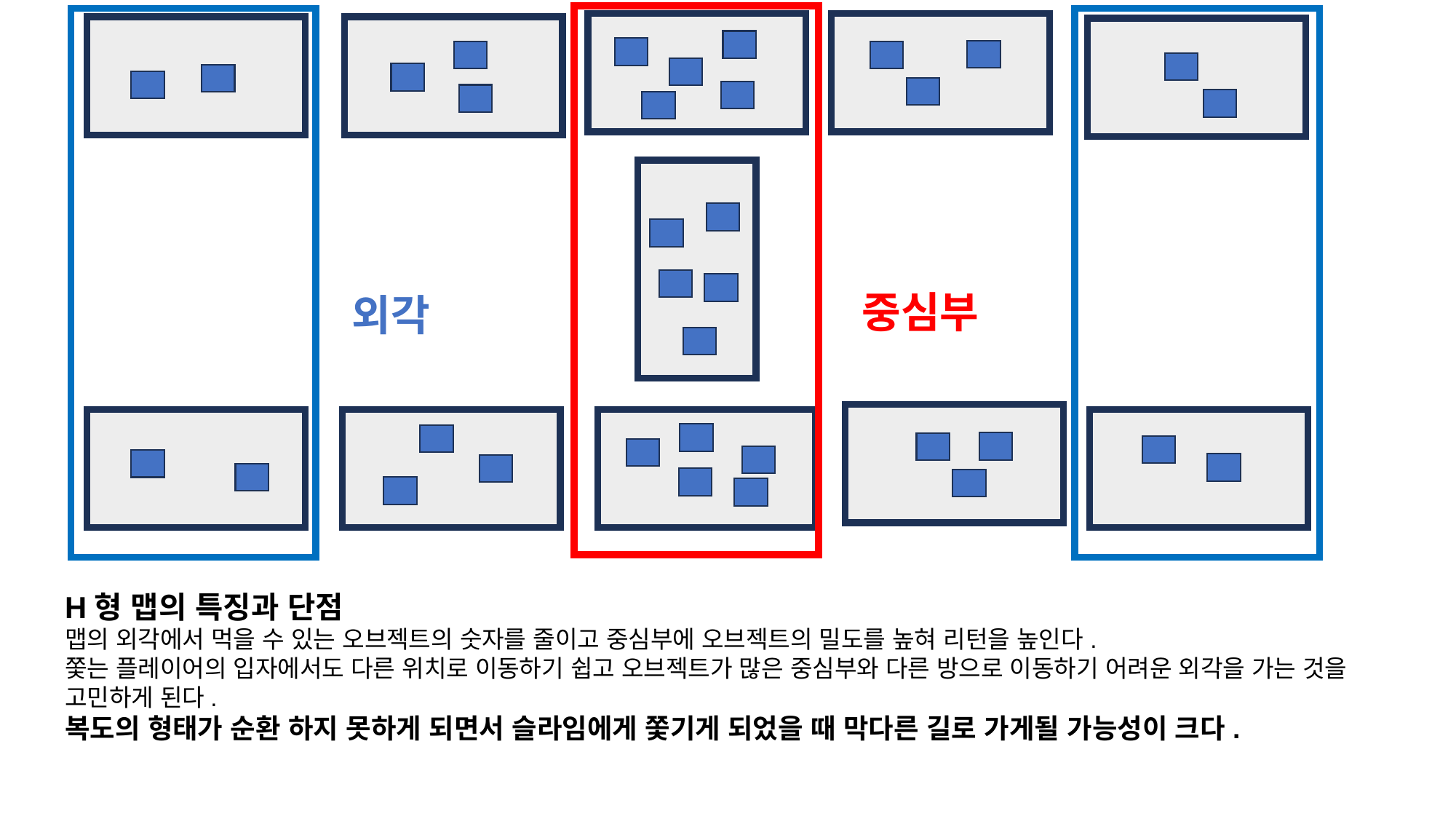

중심부
외각

H형 맵의 특징과 단점
맵의 외각에서 먹을 수 있는 오브젝트의 숫자를 줄이고 중심부에 오브젝트의 밀도를 높혀 리턴을 높인다.
쫓는 플레이어의 입자에서도 다른 위치로 이동하기 쉽고 오브젝트가 많은 중심부와 다른 방으로 이동하기 어려운 외각을 가는 것을 고민하게 된다.
복도의 형태가 순환 하지 못하게 되면서 슬라임에게 쫓기게 되었을 때 막다른 길로 가게될 가능성이 크다.